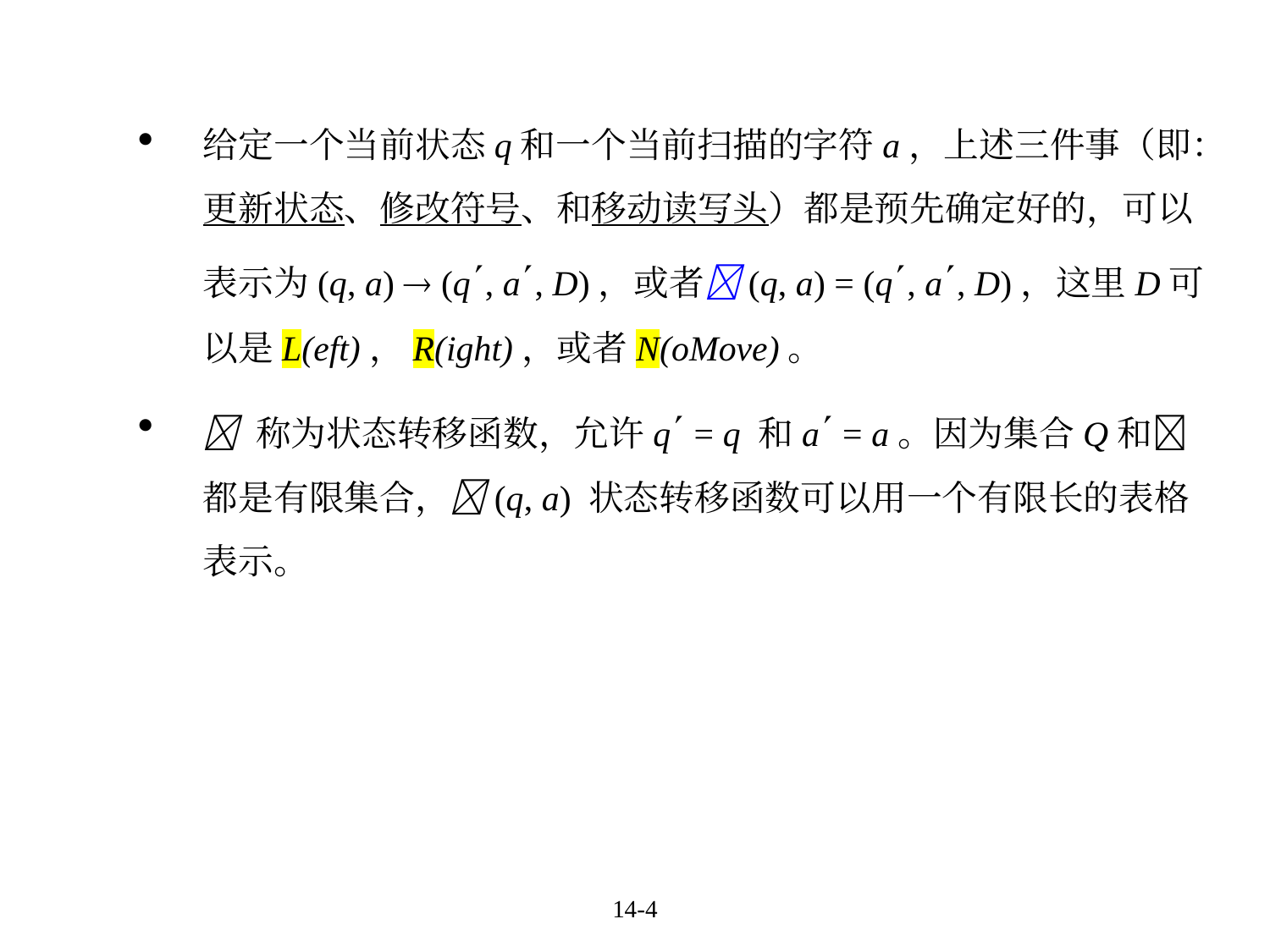

给定一个当前状态q和一个当前扫描的字符a，上述三件事（即：更新状态、修改符号、和移动读写头）都是预先确定好的，可以表示为(q, a) → (q′, a′, D)，或者δ(q, a) = (q′, a′, D)，这里D可以是L(eft)，R(ight)，或者N(oMove)。
δ 称为状态转移函数，允许q′ = q 和a′ = a。因为集合Q和Σ都是有限集合，δ(q, a) 状态转移函数可以用一个有限长的表格表示。
14-4